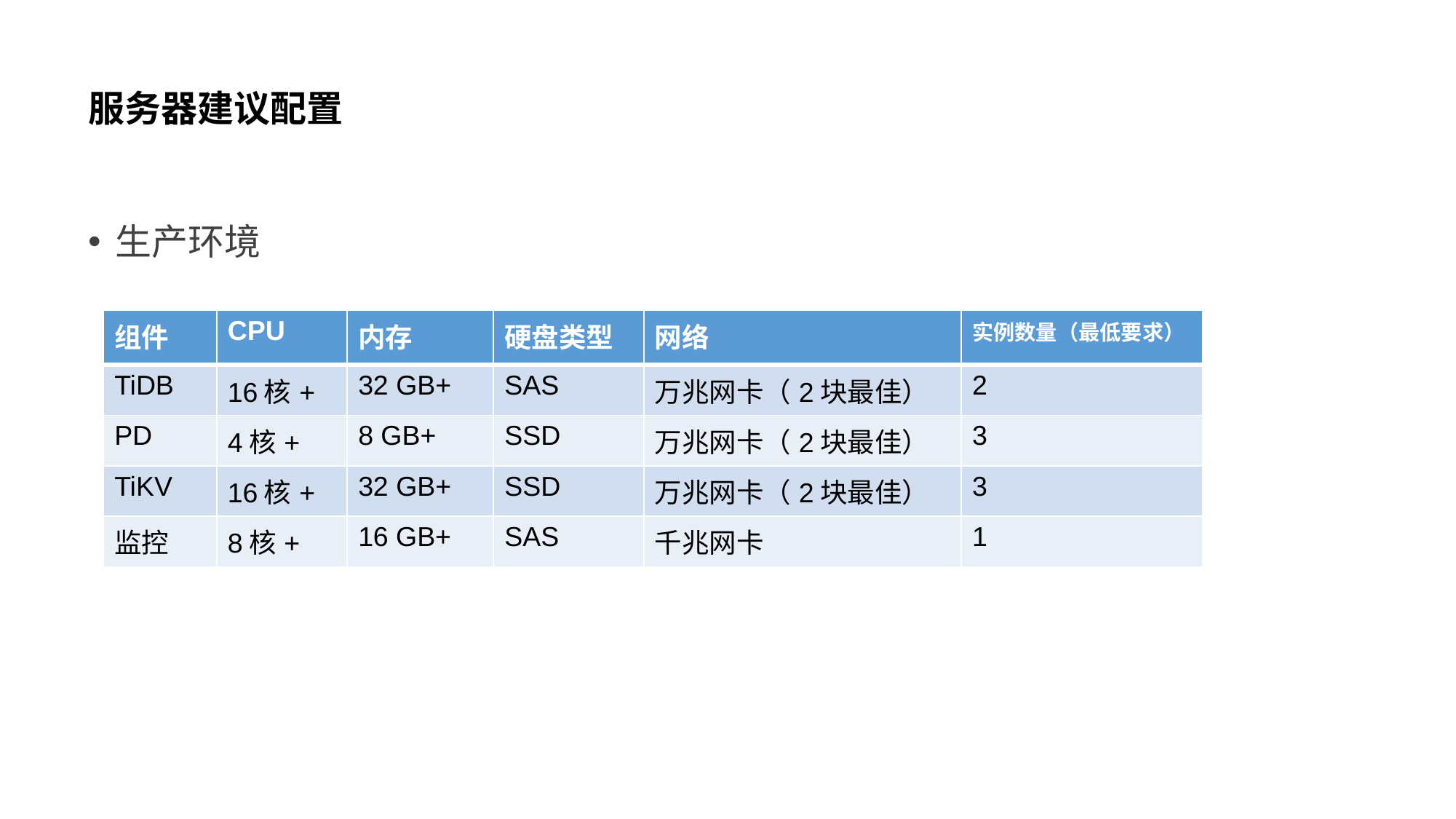

# 服务器建议配置
生产环境

| 组件 | CPU | 内存 | 硬盘类型 | 网络 | 实例数量（最低要求） |
| --- | --- | --- | --- | --- | --- |
| TiDB | 16核+ | 32 GB+ | SAS | 万兆网卡（2块最佳） | 2 |
| PD | 4核+ | 8 GB+ | SSD | 万兆网卡（2块最佳） | 3 |
| TiKV | 16核+ | 32 GB+ | SSD | 万兆网卡（2块最佳） | 3 |
| 监控 | 8核+ | 16 GB+ | SAS | 千兆网卡 | 1 |